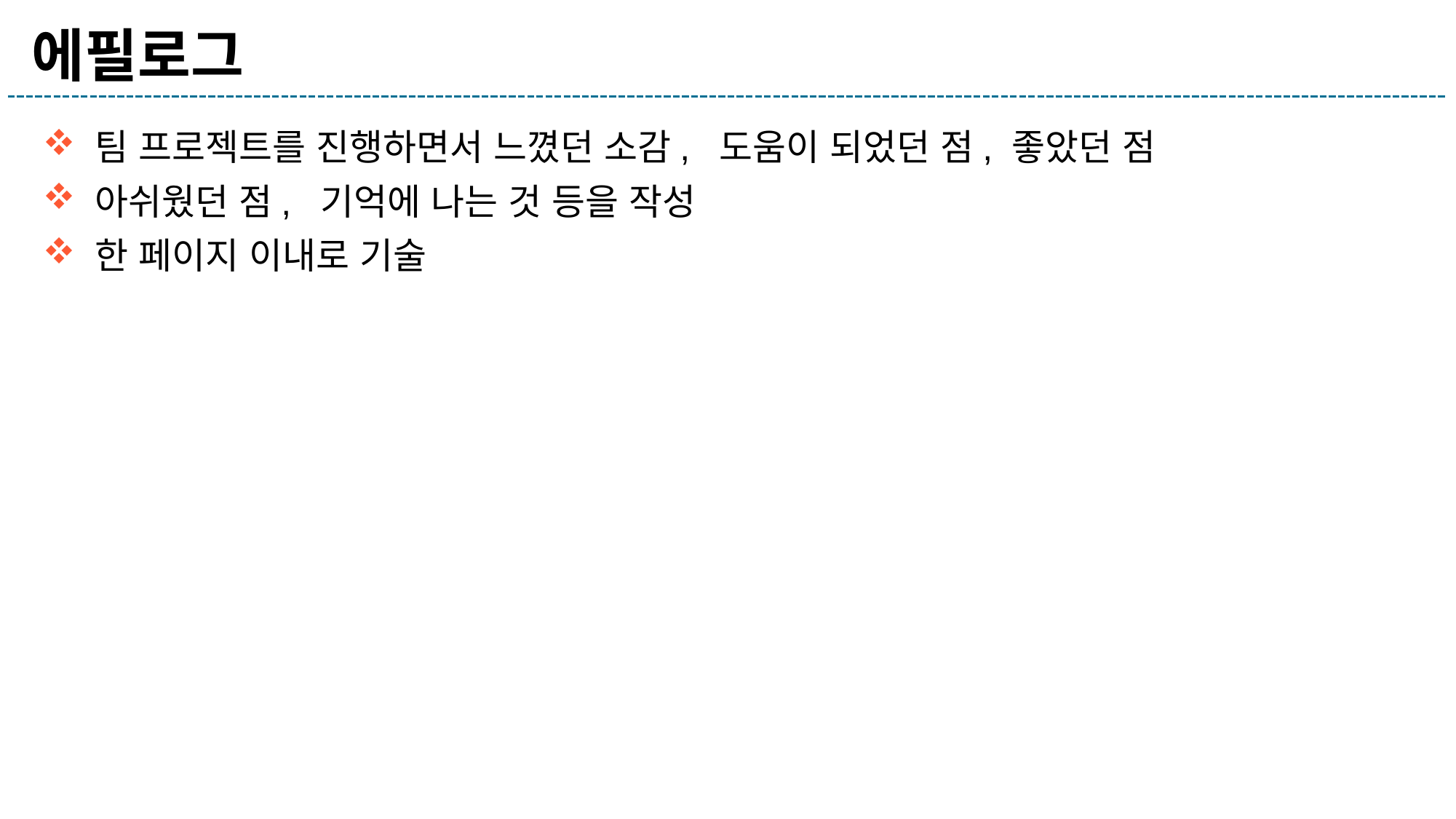

# 에필로그
 팀 프로젝트를 진행하면서 느꼈던 소감,  도움이 되었던 점, 좋았던 점
 아쉬웠던 점,  기억에 나는 것 등을 작성
 한 페이지 이내로 기술